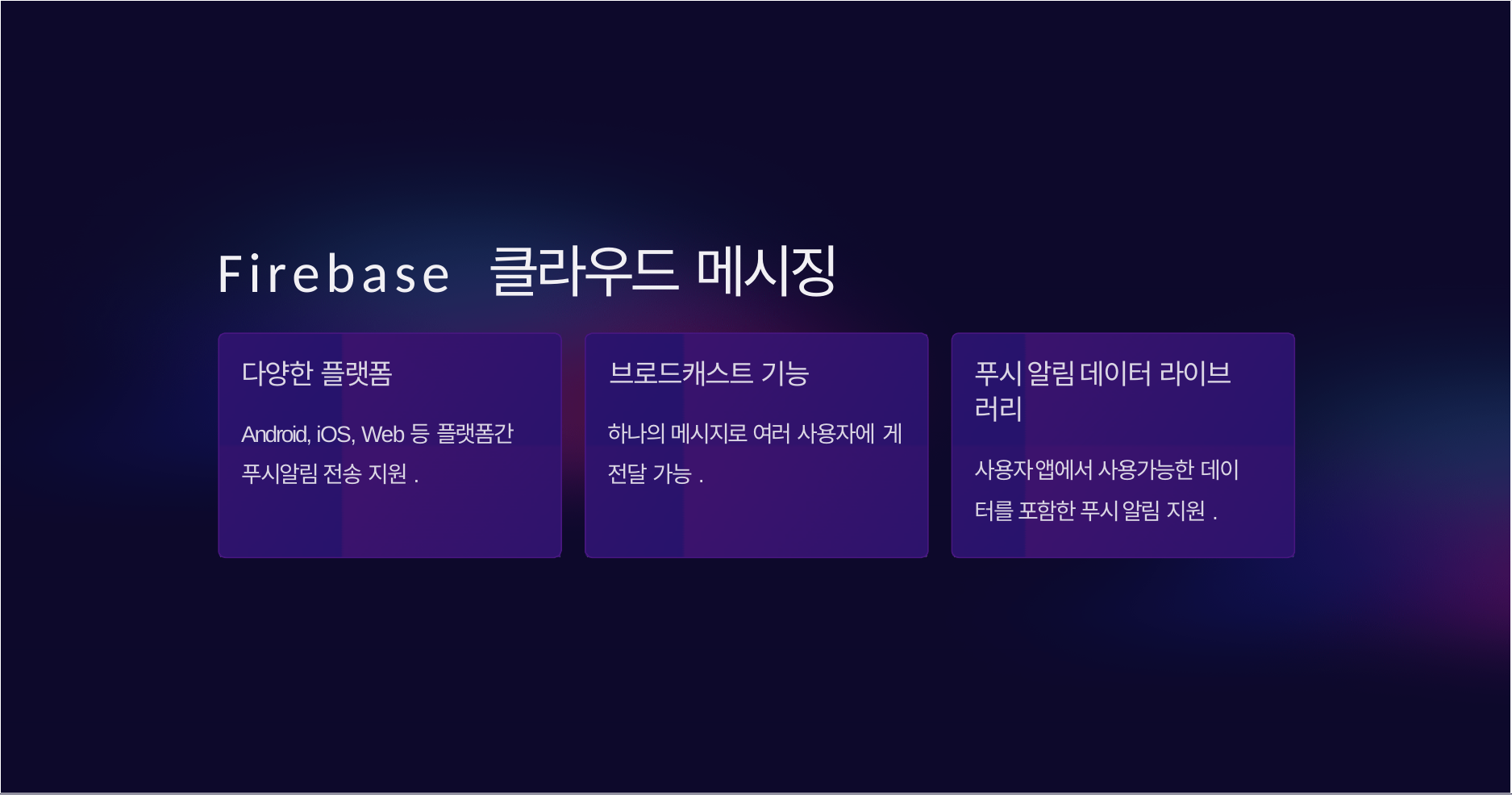

# Firebase 클라우드 메시징

푸시 알림 데이터 라이브  러리
다양한 플랫폼	브로드캐스트 기능
Android, iOS, Web등 플랫폼간  푸시알림 전송 지원.
하나의 메시지로 여러 사용자에  게 전달 가능.
사용자 앱에서 사용가능한 데이  터를 포함한 푸시 알림 지원.